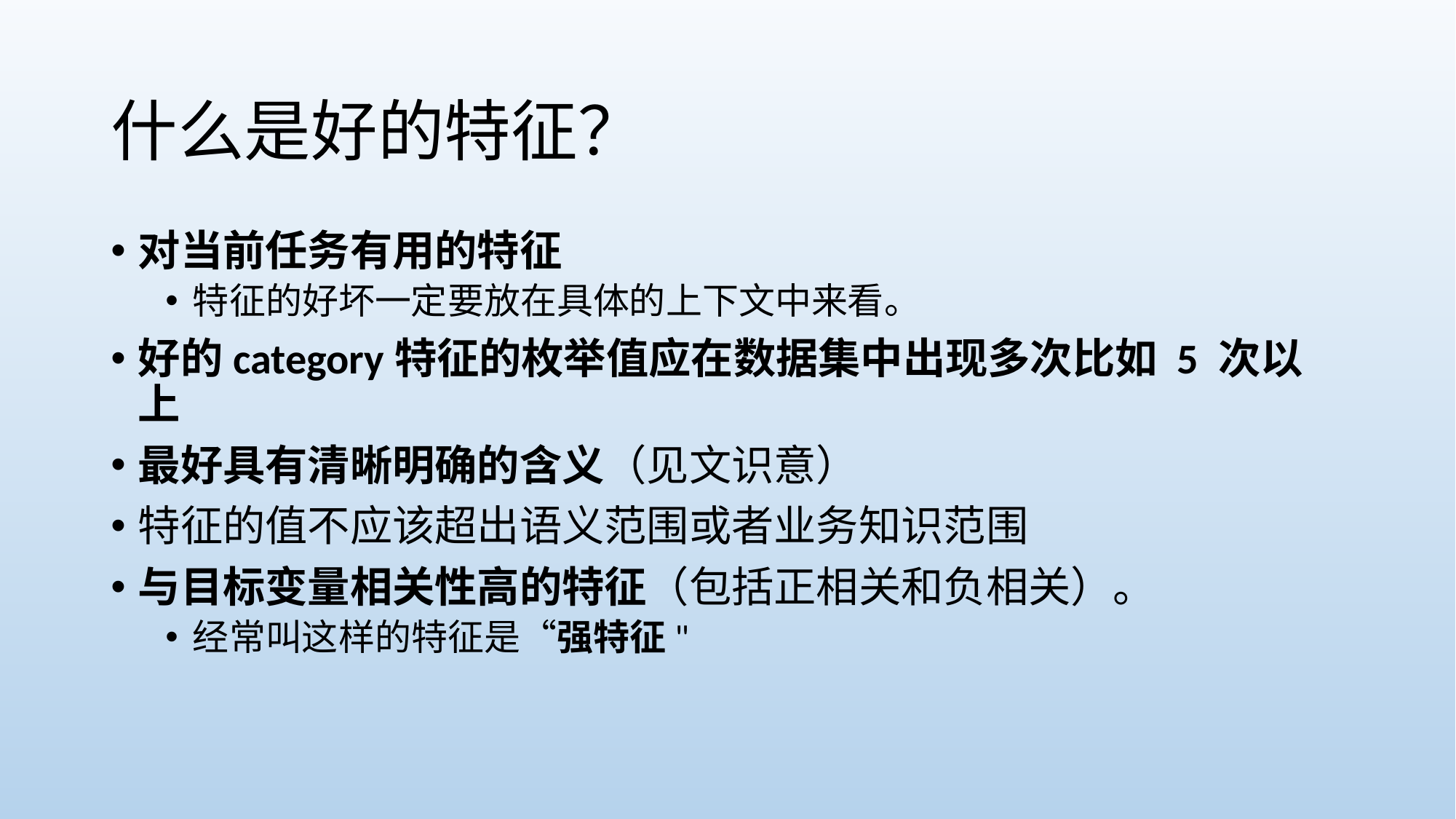

# 什么是好的特征？
对当前任务有用的特征
特征的好坏一定要放在具体的上下文中来看。
好的category特征的枚举值应在数据集中出现多次比如 5 次以上
最好具有清晰明确的含义（见文识意）
特征的值不应该超出语义范围或者业务知识范围
与目标变量相关性高的特征（包括正相关和负相关）。
经常叫这样的特征是“强特征"